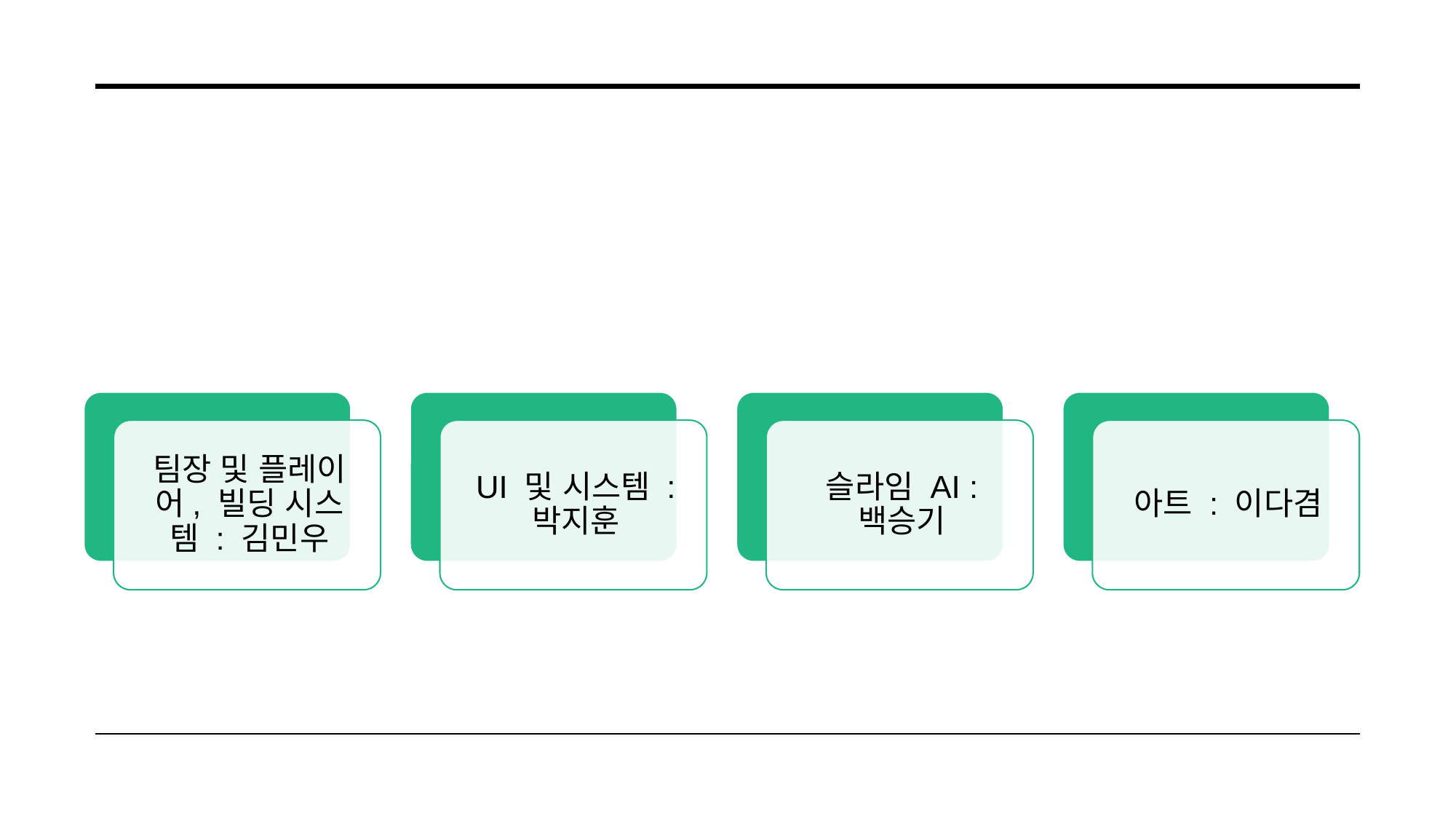

팀장 및 플레이어, 빌딩 시스템 : 김민우
UI 및 시스템 : 박지훈
슬라임 AI : 백승기
아트 : 이다겸